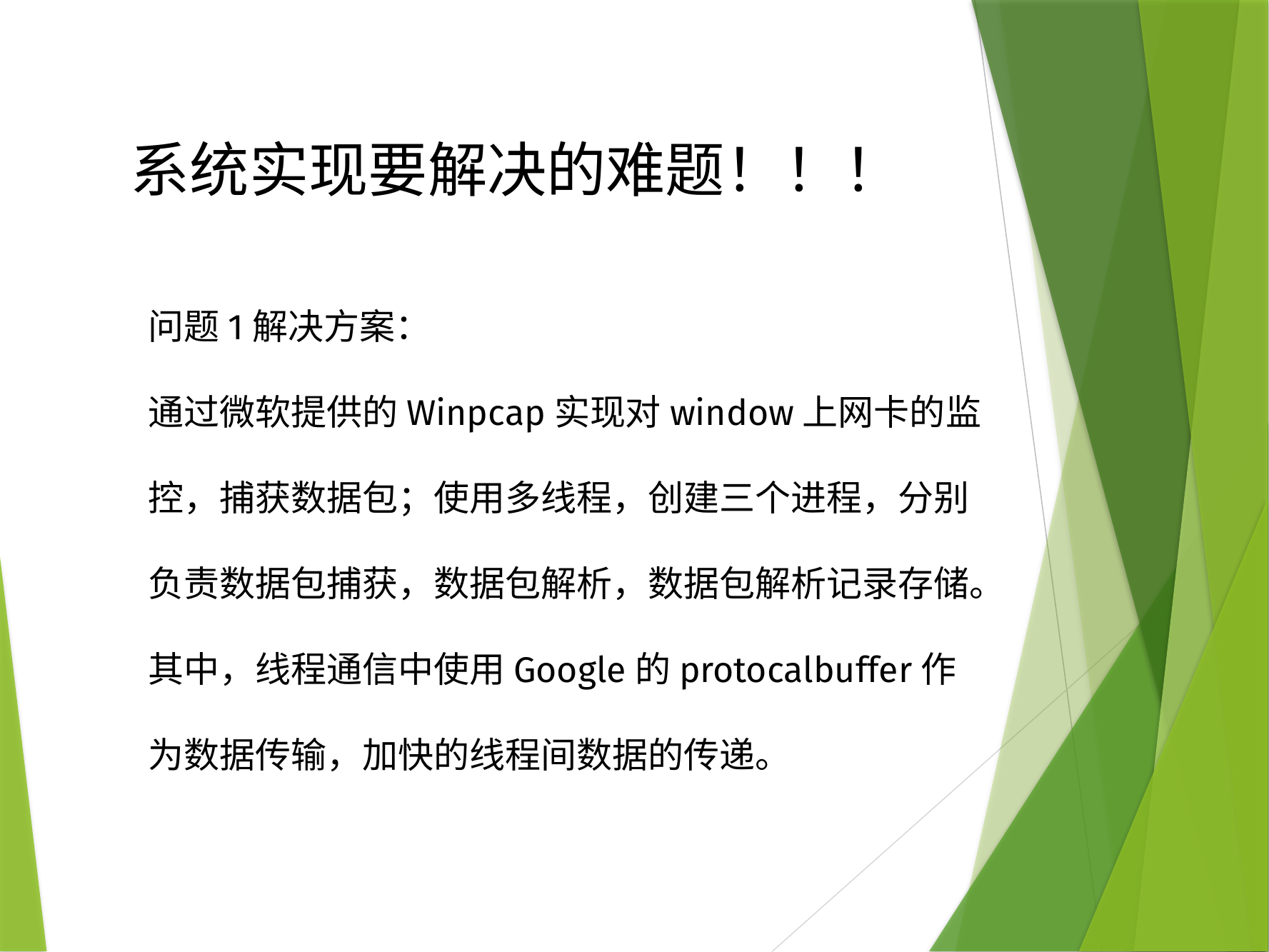

系统实现要解决的难题！！！
问题1解决方案：
通过微软提供的Winpcap实现对window上网卡的监控，捕获数据包；使用多线程，创建三个进程，分别负责数据包捕获，数据包解析，数据包解析记录存储。其中，线程通信中使用Google的protocalbuffer作为数据传输，加快的线程间数据的传递。